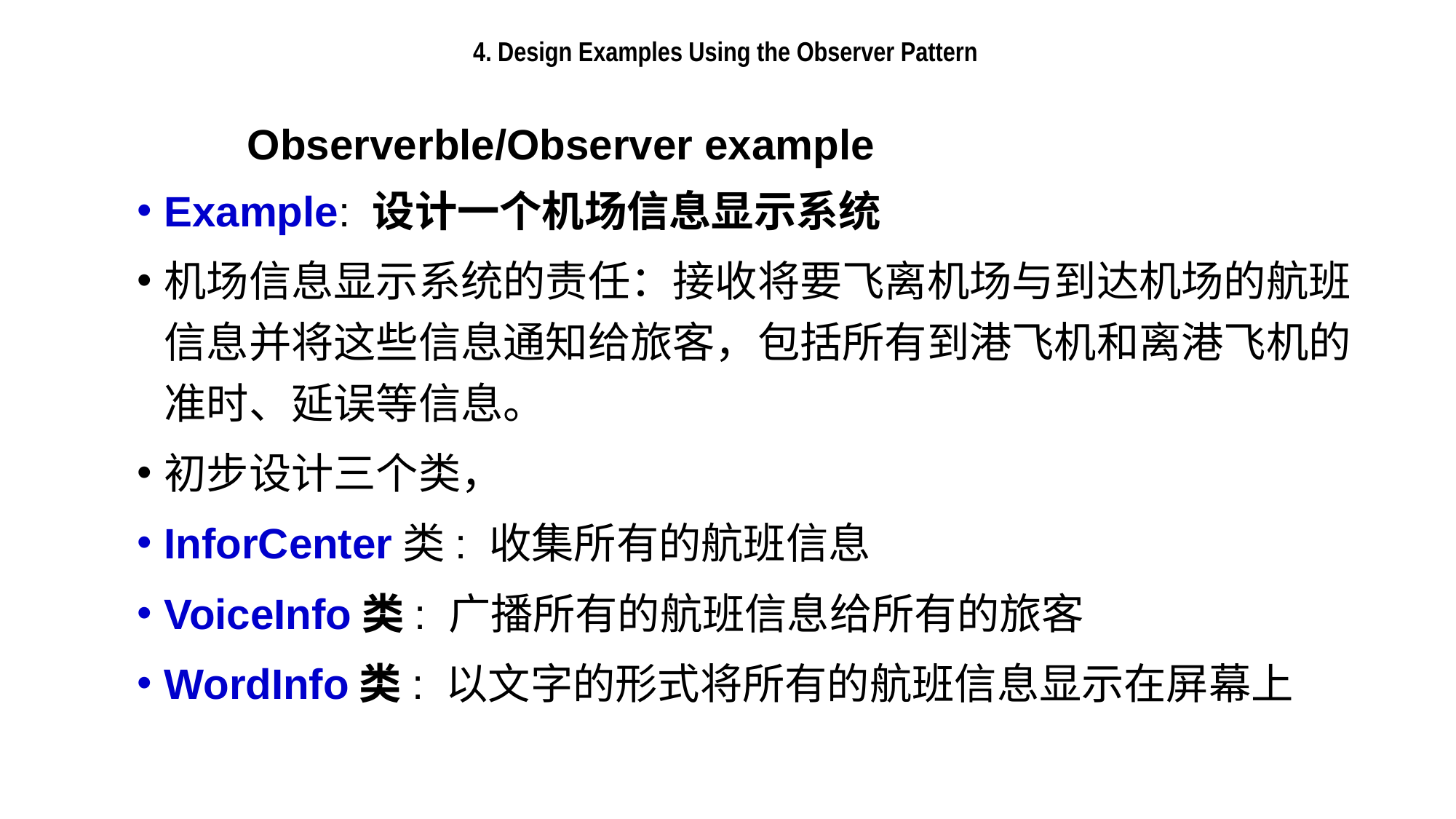

4. Design Examples Using the Observer Pattern
# Observerble/Observer example
Example: 设计一个机场信息显示系统
机场信息显示系统的责任：接收将要飞离机场与到达机场的航班信息并将这些信息通知给旅客，包括所有到港飞机和离港飞机的准时、延误等信息。
初步设计三个类，
InforCenter类: 收集所有的航班信息
VoiceInfo类: 广播所有的航班信息给所有的旅客
WordInfo类: 以文字的形式将所有的航班信息显示在屏幕上